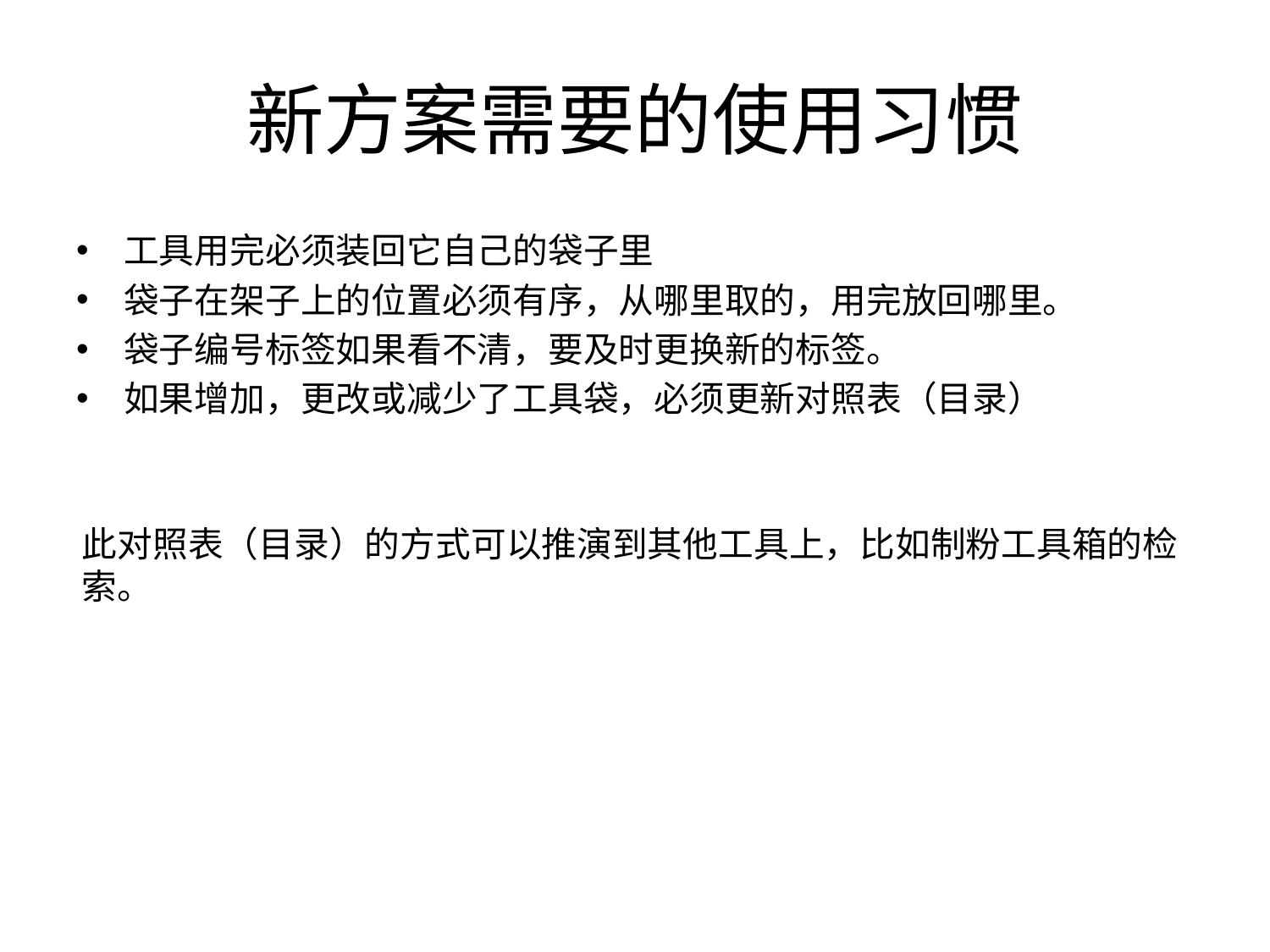

# 新方案需要的使用习惯
工具用完必须装回它自己的袋子里
袋子在架子上的位置必须有序，从哪里取的，用完放回哪里。
袋子编号标签如果看不清，要及时更换新的标签。
如果增加，更改或减少了工具袋，必须更新对照表（目录）
此对照表（目录）的方式可以推演到其他工具上，比如制粉工具箱的检索。